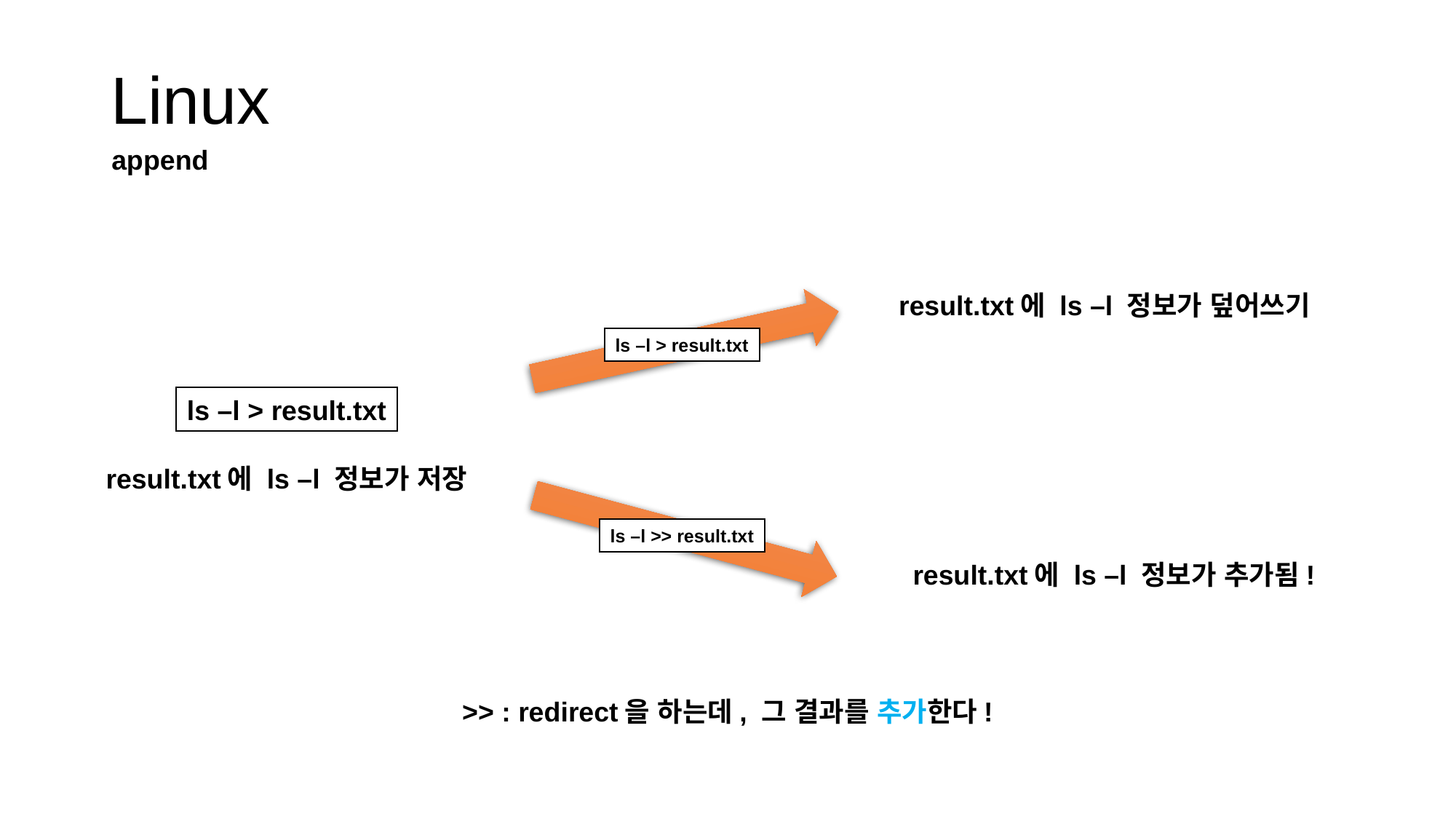

# Linux
append
result.txt에 ls –l 정보가 덮어쓰기

ls –l > result.txt
ls –l > result.txt
result.txt에 ls –l 정보가 저장

ls –l >> result.txt
result.txt에 ls –l 정보가 추가됨!
>> : redirect을 하는데, 그 결과를 추가한다!